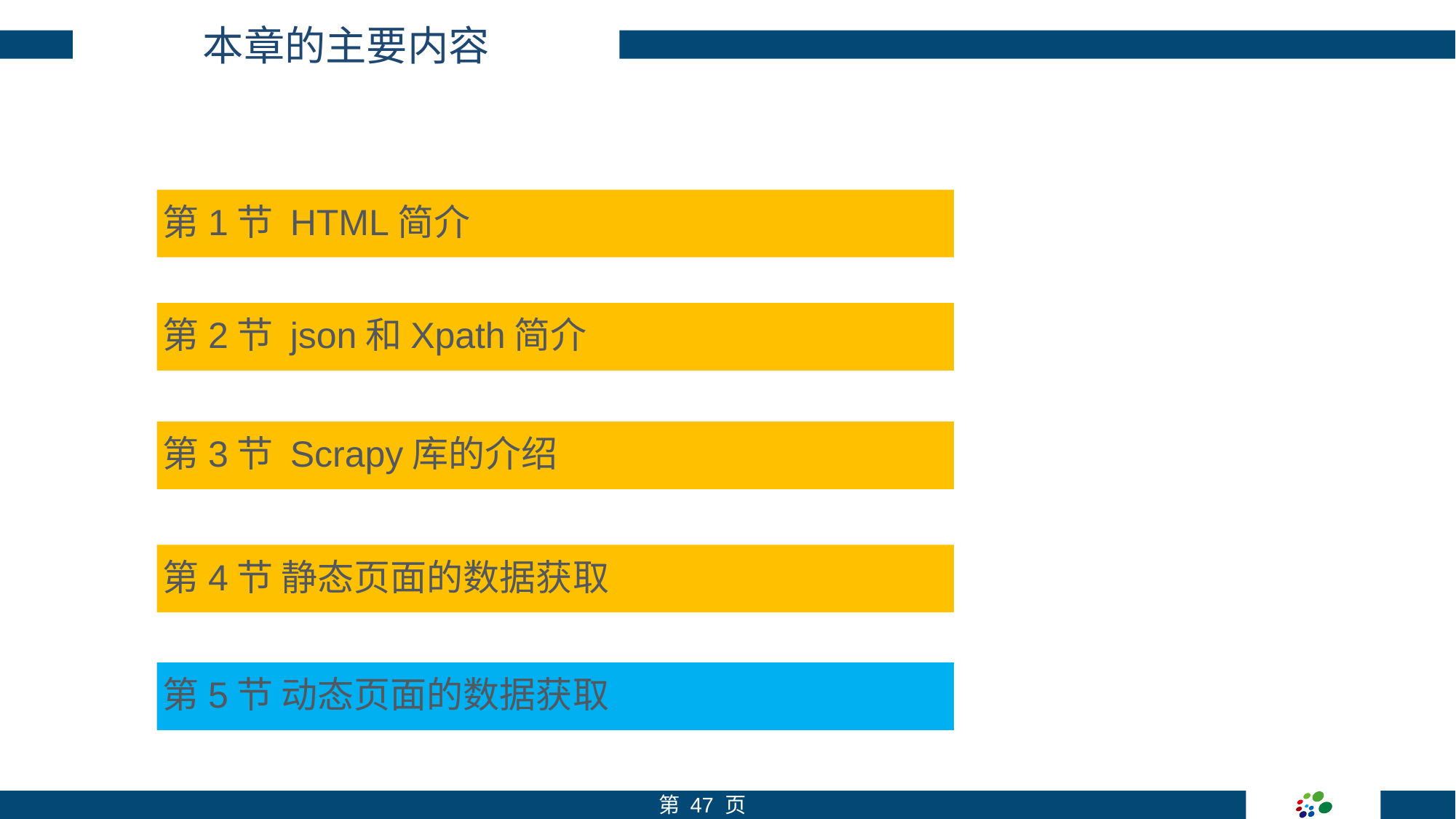

本章的主要内容
第1节 HTML简介
第2节 json和Xpath简介
第3节 Scrapy库的介绍
第4节 静态页面的数据获取
第5节 动态页面的数据获取